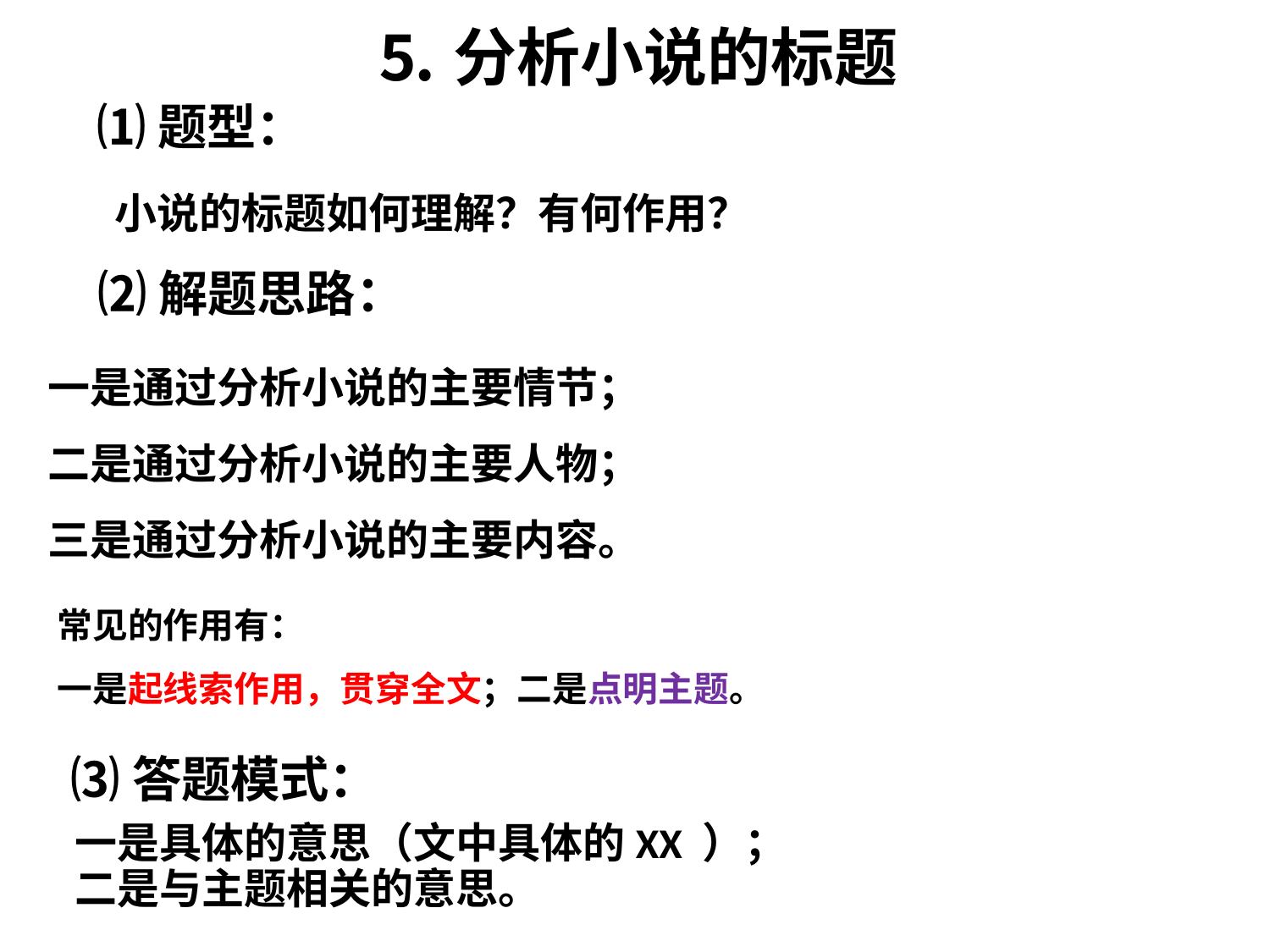

# ⒌分析小说的标题
⑴题型：
小说的标题如何理解？有何作用？
⑵解题思路：
一是通过分析小说的主要情节；
二是通过分析小说的主要人物；
三是通过分析小说的主要内容。
常见的作用有：
一是起线索作用，贯穿全文；二是点明主题。
⑶答题模式：
一是具体的意思（文中具体的XX ）；
二是与主题相关的意思。